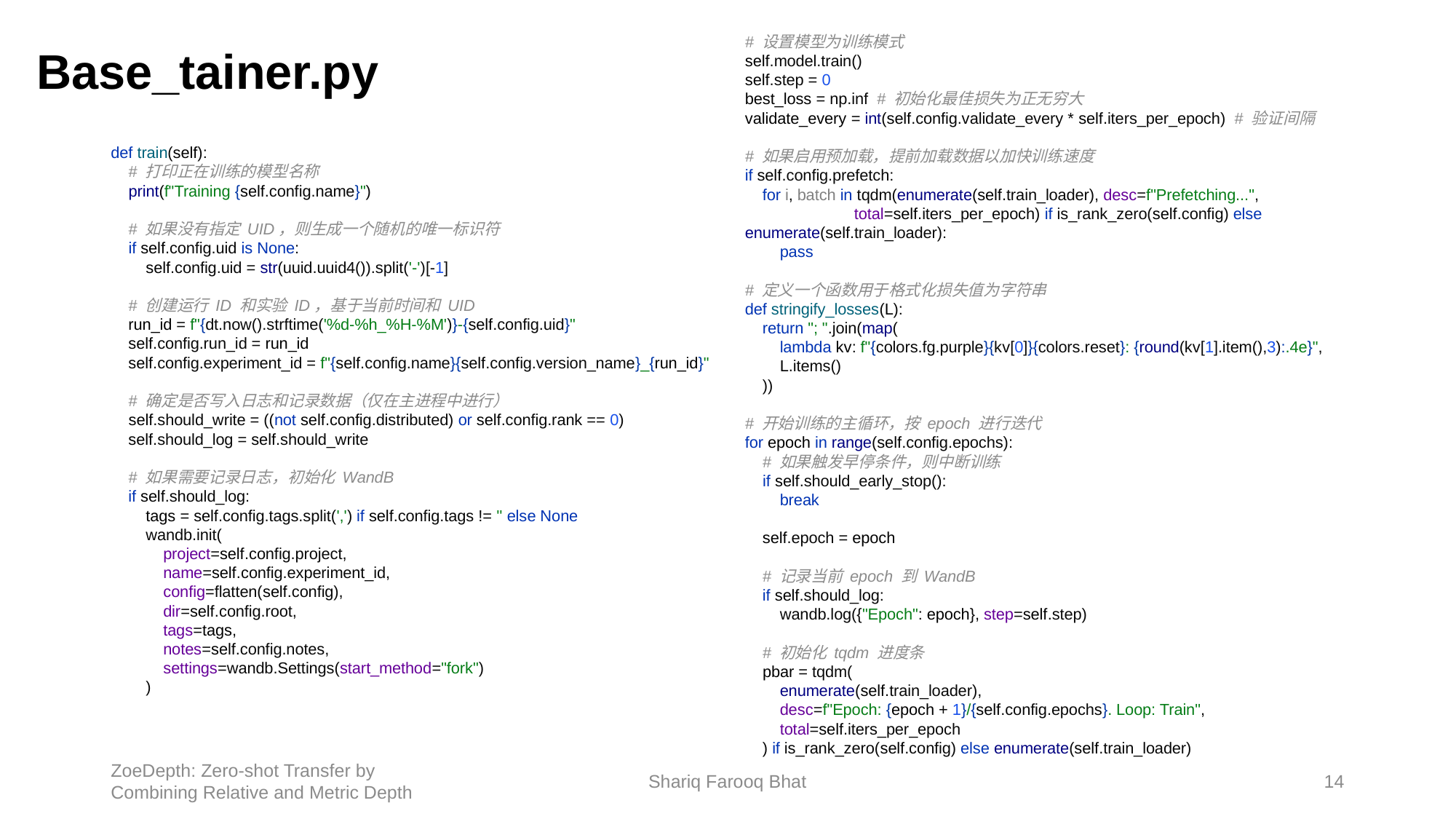

# 设置模型为训练模式 self.model.train() self.step = 0 best_loss = np.inf  # 初始化最佳损失为正无穷大 validate_every = int(self.config.validate_every * self.iters_per_epoch)  # 验证间隔 # 如果启用预加载，提前加载数据以加快训练速度 if self.config.prefetch: for i, batch in tqdm(enumerate(self.train_loader), desc=f"Prefetching...", total=self.iters_per_epoch) if is_rank_zero(self.config) else enumerate(self.train_loader): pass # 定义一个函数用于格式化损失值为字符串 def stringify_losses(L): return "; ".join(map( lambda kv: f"{colors.fg.purple}{kv[0]}{colors.reset}: {round(kv[1].item(),3):.4e}", L.items() )) # 开始训练的主循环，按 epoch 进行迭代 for epoch in range(self.config.epochs): # 如果触发早停条件，则中断训练 if self.should_early_stop(): break self.epoch = epoch # 记录当前 epoch 到 WandB if self.should_log: wandb.log({"Epoch": epoch}, step=self.step) # 初始化 tqdm 进度条 pbar = tqdm( enumerate(self.train_loader), desc=f"Epoch: {epoch + 1}/{self.config.epochs}. Loop: Train", total=self.iters_per_epoch ) if is_rank_zero(self.config) else enumerate(self.train_loader)
Base_tainer.py
def train(self):
    # 打印正在训练的模型名称
    print(f"Training {self.config.name}")
    # 如果没有指定 UID，则生成一个随机的唯一标识符
    if self.config.uid is None:
        self.config.uid = str(uuid.uuid4()).split('-')[-1]
    # 创建运行 ID 和实验 ID，基于当前时间和 UID
    run_id = f"{dt.now().strftime('%d-%h_%H-%M')}-{self.config.uid}"
    self.config.run_id = run_id
    self.config.experiment_id = f"{self.config.name}{self.config.version_name}_{run_id}"
    # 确定是否写入日志和记录数据（仅在主进程中进行）
    self.should_write = ((not self.config.distributed) or self.config.rank == 0)
    self.should_log = self.should_write
    # 如果需要记录日志，初始化 WandB
    if self.should_log:
        tags = self.config.tags.split(',') if self.config.tags != '' else None
        wandb.init(
            project=self.config.project,
            name=self.config.experiment_id,
            config=flatten(self.config),
            dir=self.config.root,
            tags=tags,
            notes=self.config.notes,
            settings=wandb.Settings(start_method="fork")
        )
ZoeDepth: Zero-shot Transfer by Combining Relative and Metric Depth
Shariq Farooq Bhat
14